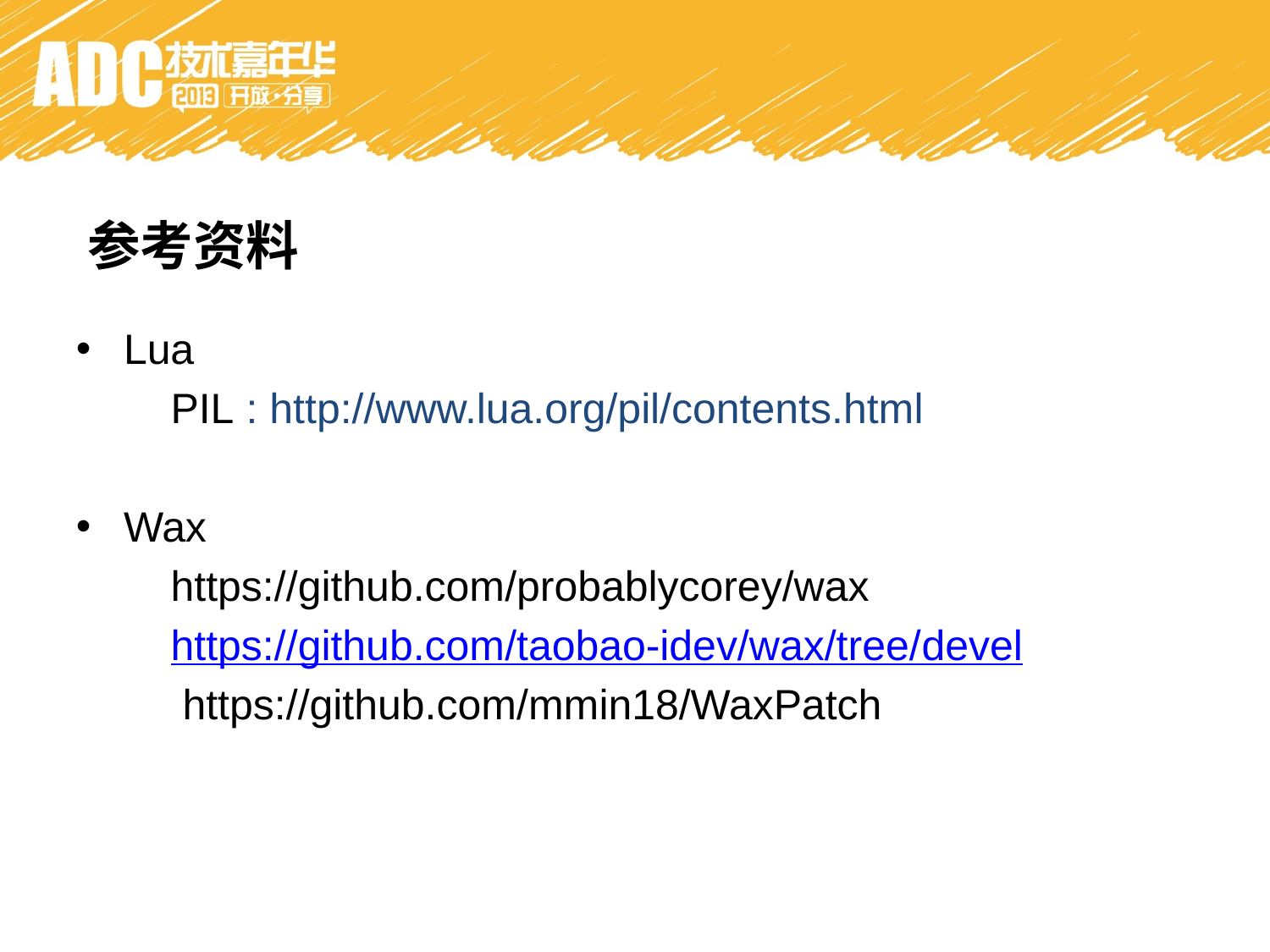

参考资料

Lua
        PIL : http://www.lua.org/pil/contents.html

Wax
        https://github.com/probablycorey/wax
        https://github.com/taobao-idev/wax/tree/devel
         https://github.com/mmin18/WaxPatch